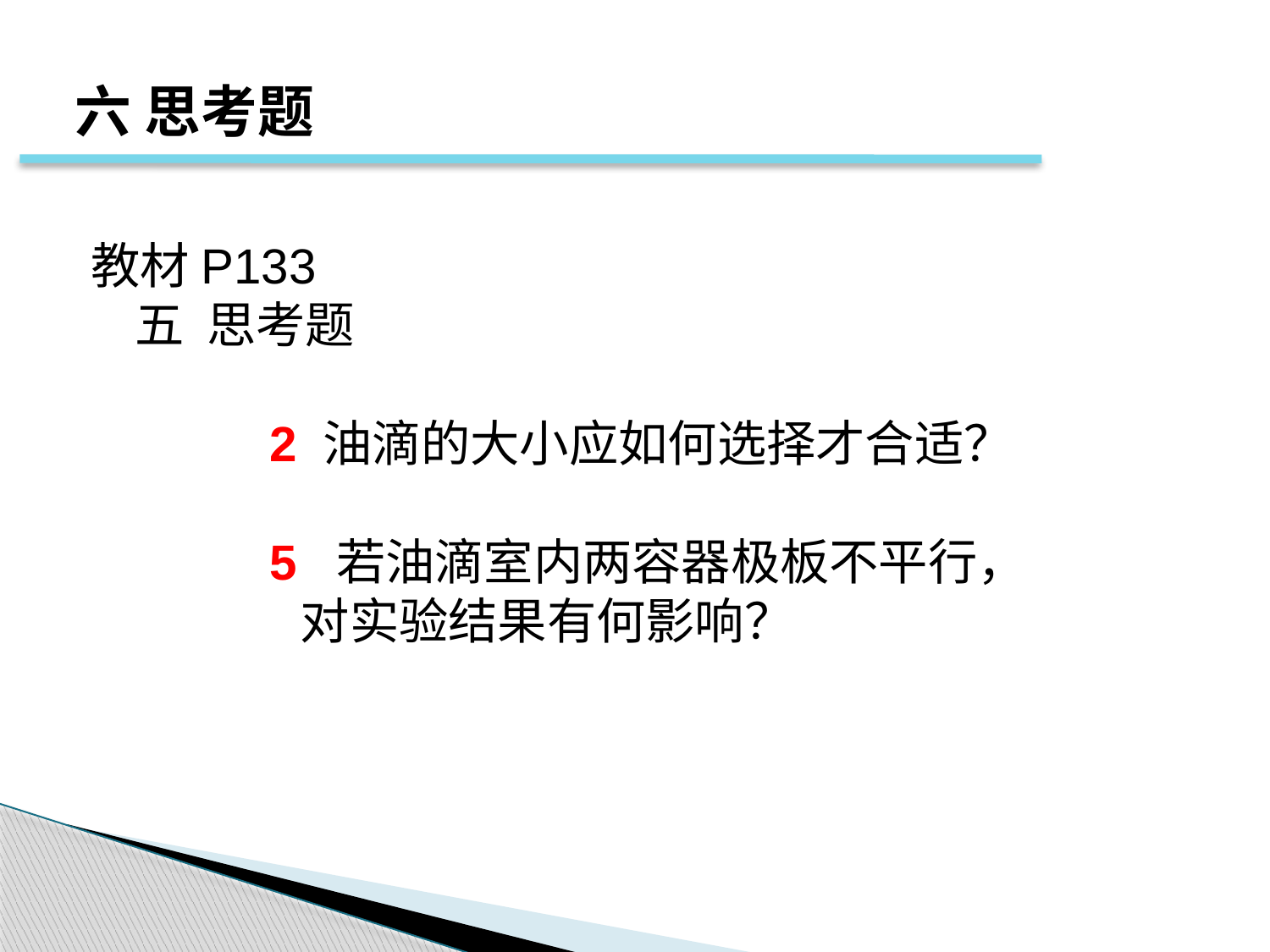

六 思考题
教材P133
   五  思考题

             2 油滴的大小应如何选择才合适？

             5  若油滴室内两容器极板不平行，
                  对实验结果有何影响？